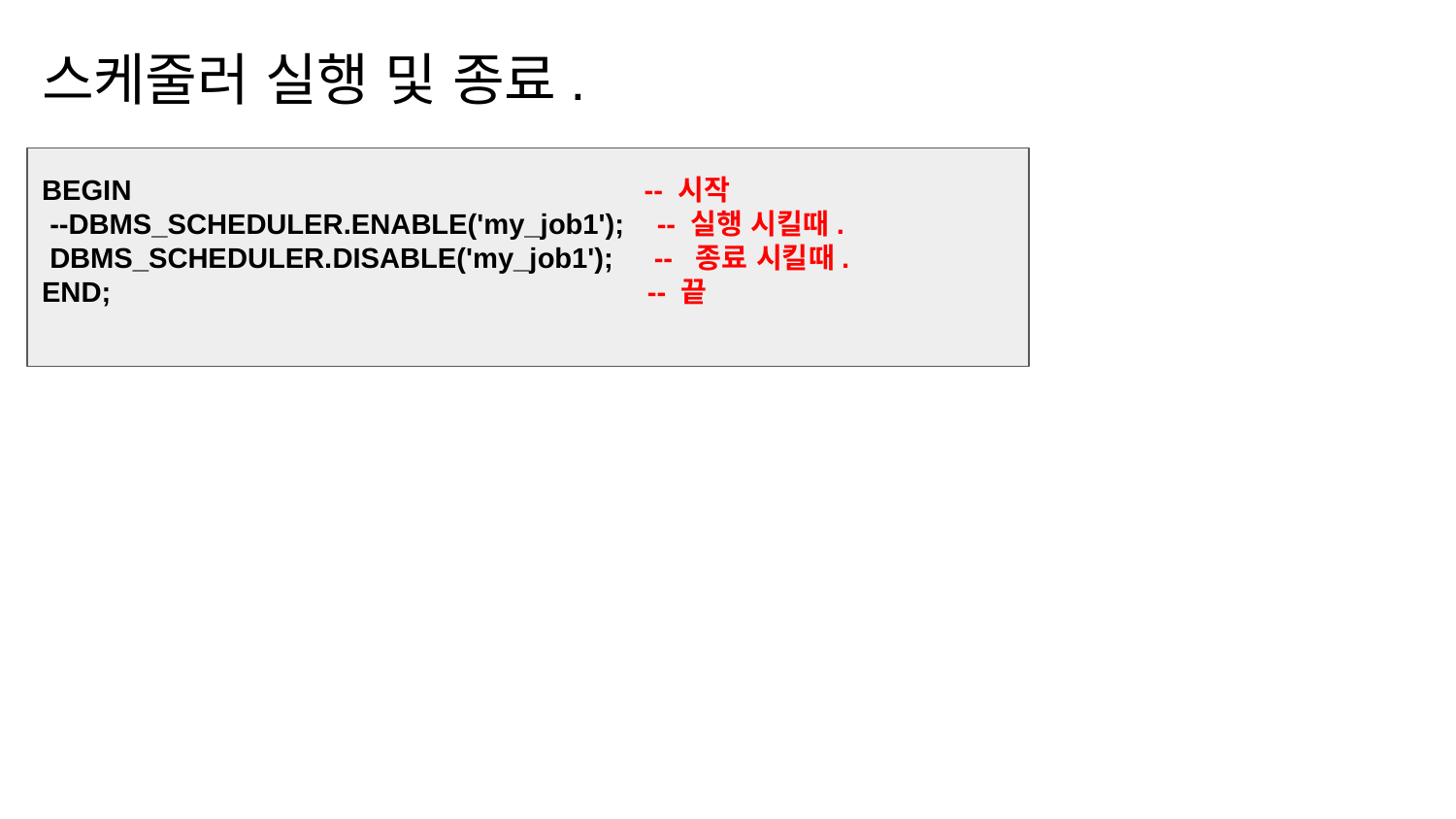

스케줄러 실행 및 종료.
BEGIN                                                                -- 시작
 --DBMS_SCHEDULER.ENABLE('my_job1');    -- 실행 시킬때.
 DBMS_SCHEDULER.DISABLE('my_job1');     --  종료 시킬때.
END;                                                                   -- 끝